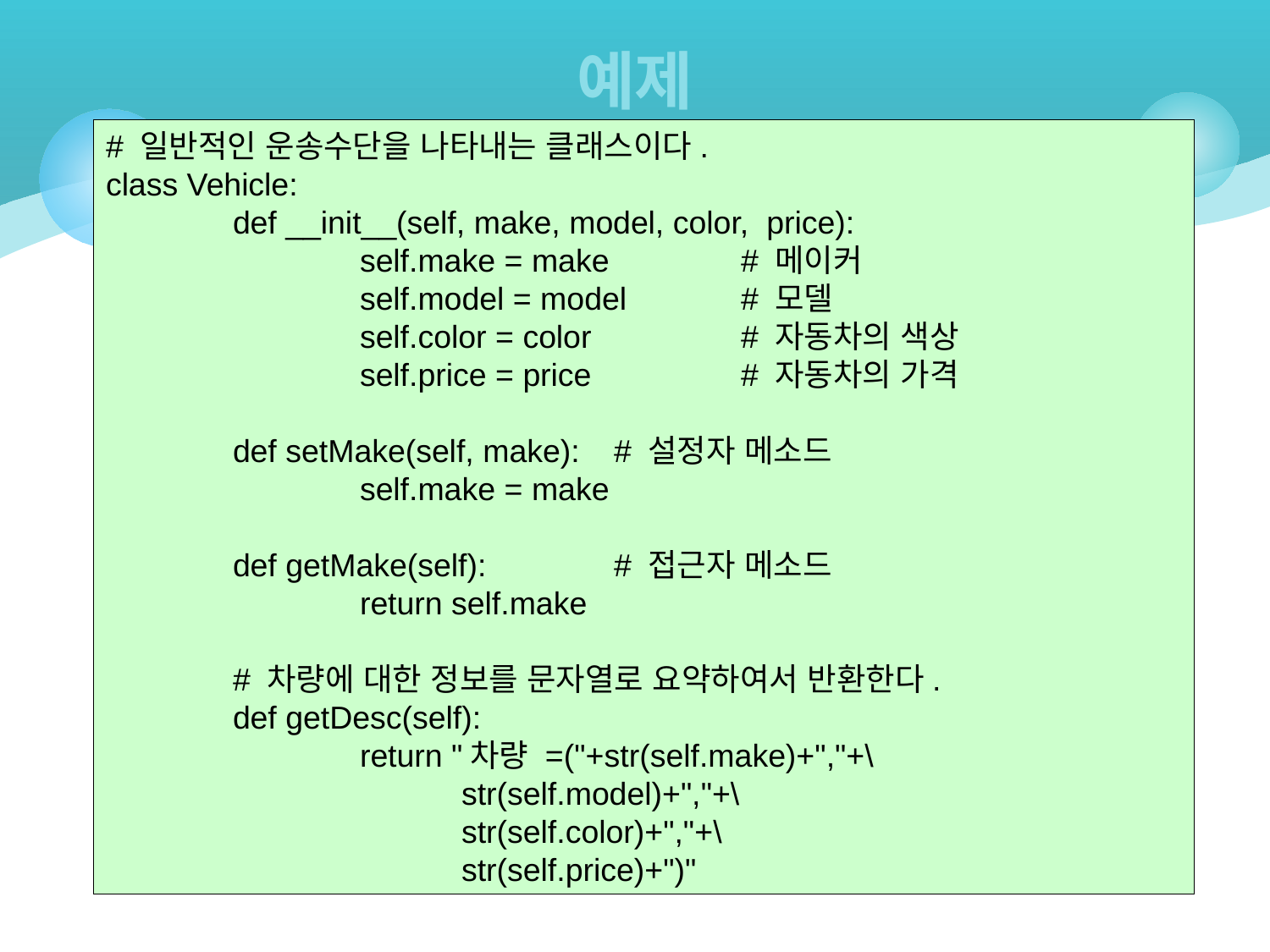

# 예제
# 일반적인 운송수단을 나타내는 클래스이다.
class Vehicle:
	def __init__(self, make, model, color,  price):
		self.make = make		# 메이커
		self.model = model	# 모델
		self.color = color		# 자동차의 색상
		self.price = price		# 자동차의 가격

	def setMake(self, make):	# 설정자 메소드
		self.make = make

	def getMake(self):		# 접근자 메소드
		return self.make

	# 차량에 대한 정보를 문자열로 요약하여서 반환한다.
	def getDesc(self):
		return "차량 =("+str(self.make)+","+\
                                        str(self.model)+","+\
                                        str(self.color)+","+\
                                        str(self.price)+")"